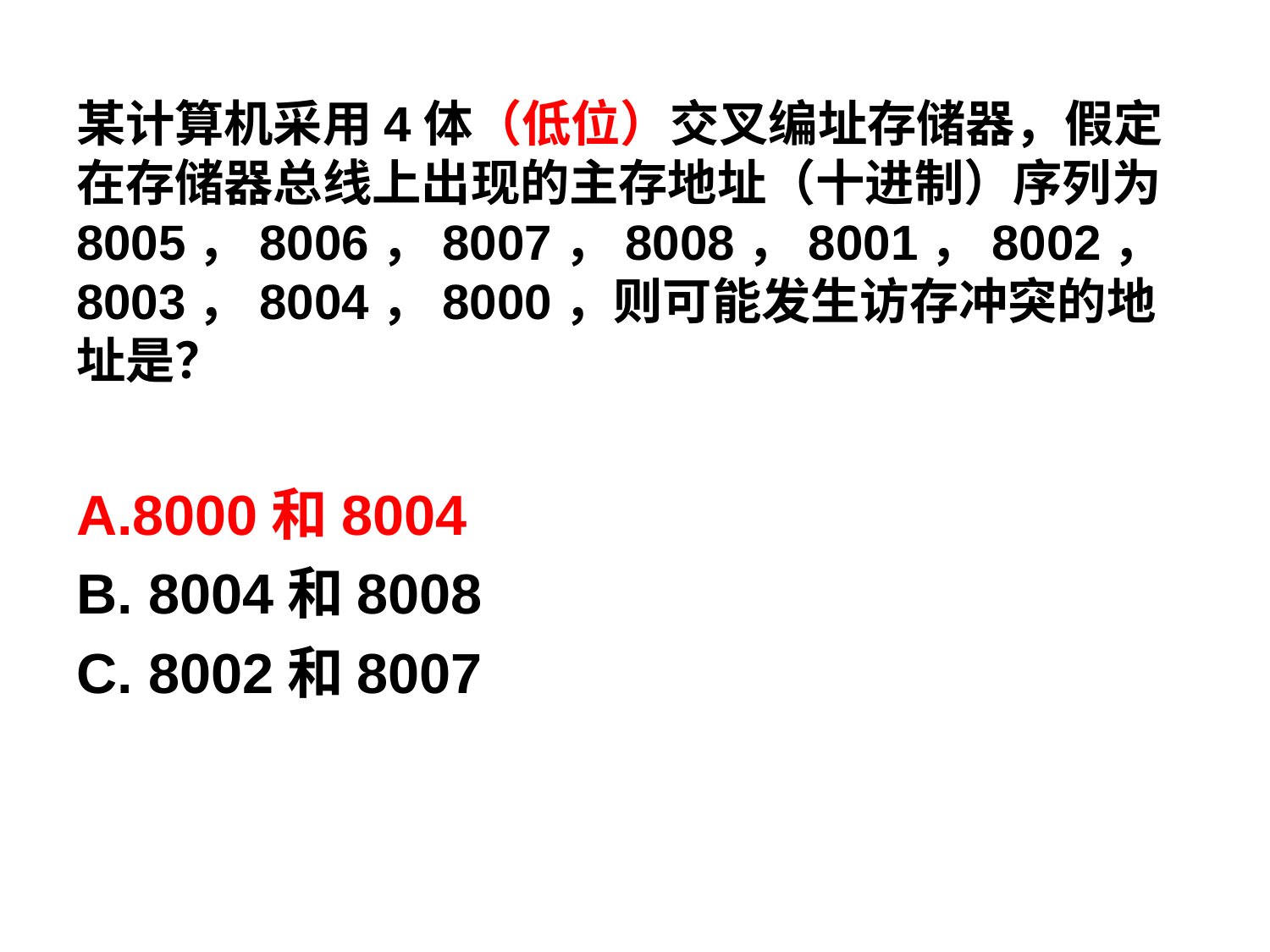

某计算机采用4体（低位）交叉编址存储器，假定在存储器总线上出现的主存地址（十进制）序列为8005，8006，8007，8008，8001，8002，8003，8004，8000，则可能发生访存冲突的地址是？

A.8000和8004
B. 8004和8008
C. 8002和8007